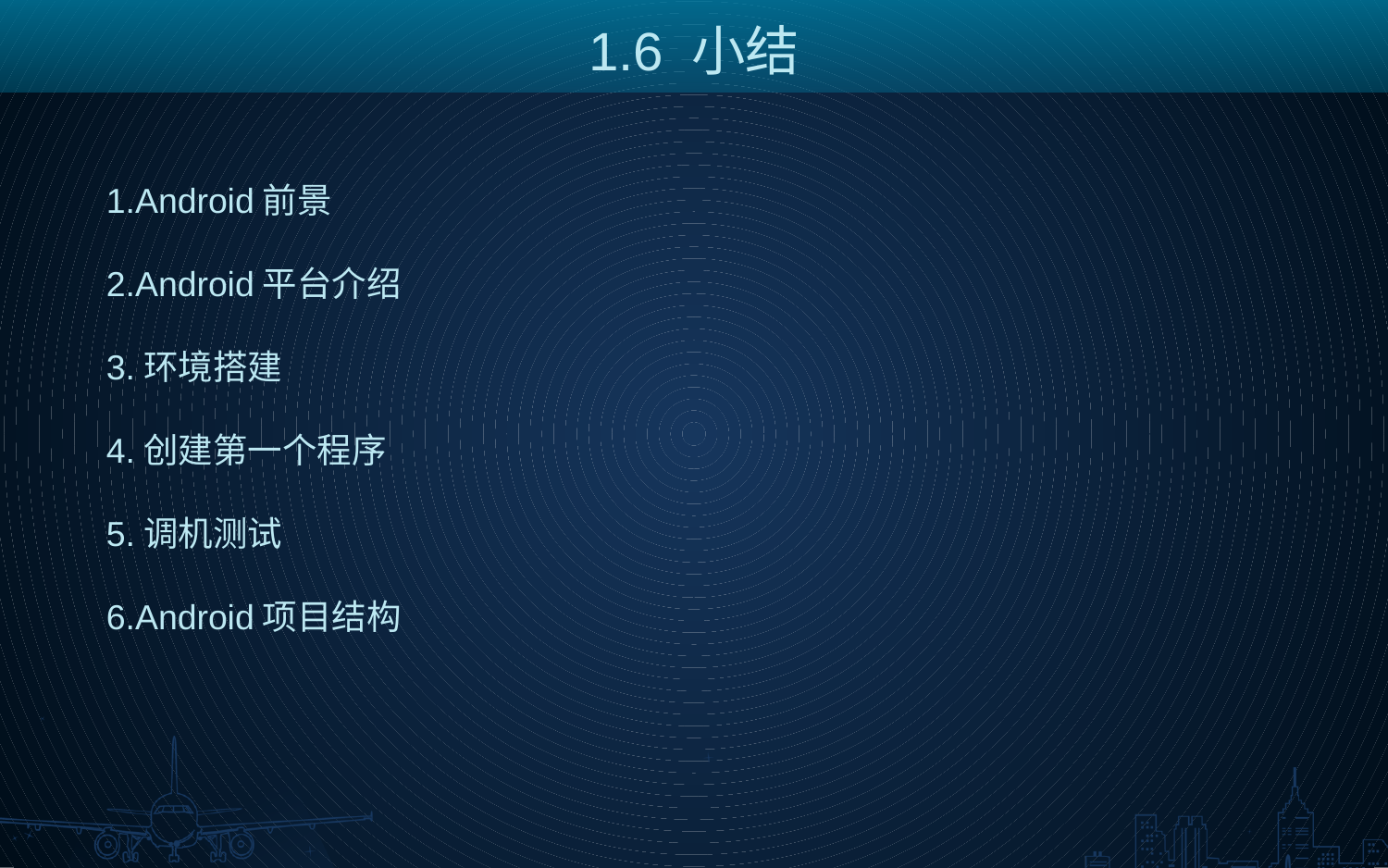

1.6 小结
1.Android前景

2.Android平台介绍

3.环境搭建

4.创建第一个程序

5.调机测试

6.Android项目结构